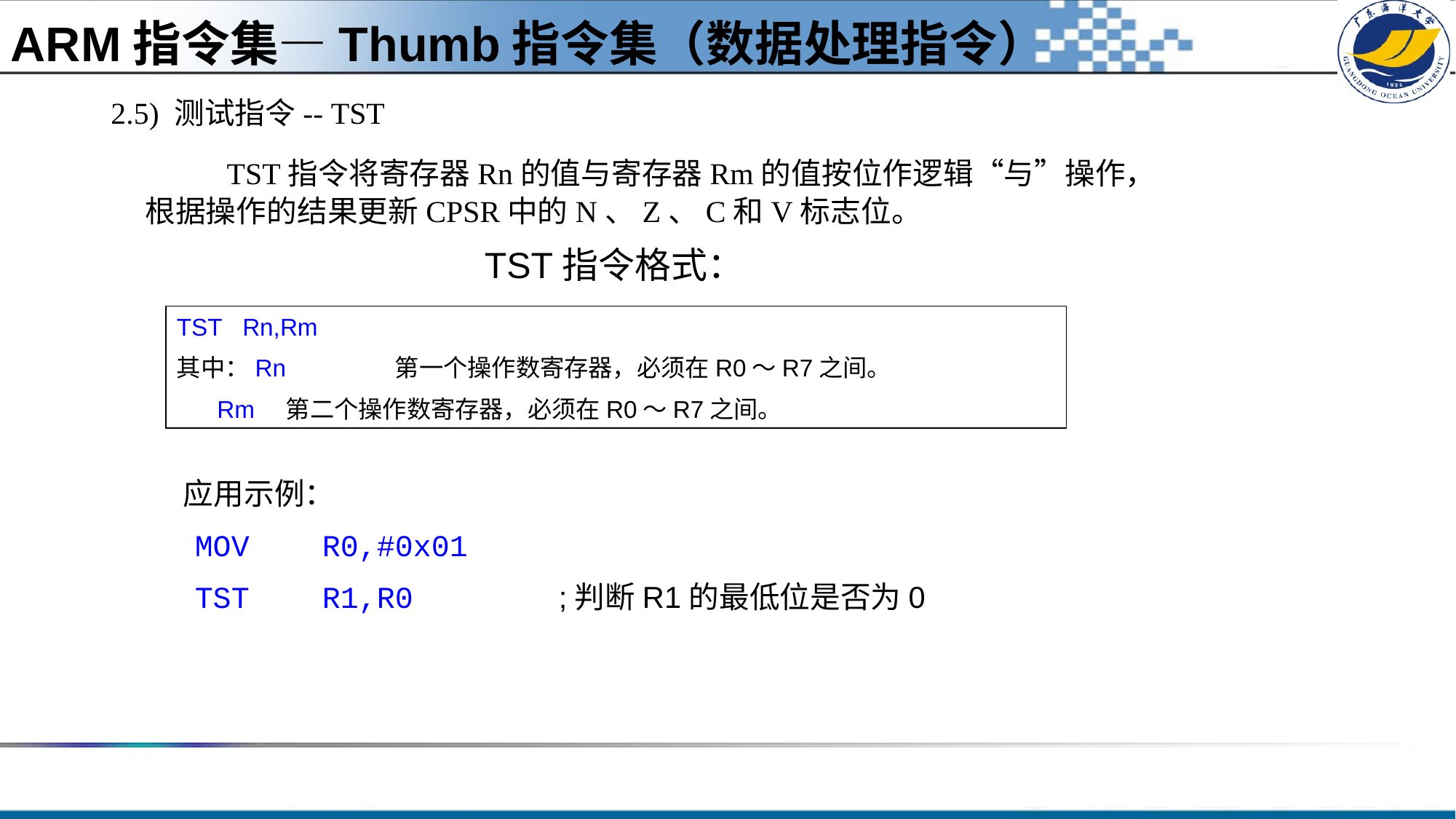

ARM指令集—Thumb指令集（数据处理指令）
2.5) 测试指令-- TST
        TST指令将寄存器Rn的值与寄存器Rm的值按位作逻辑“与”操作，根据操作的结果更新CPSR中的N、Z、C和V标志位。
TST指令格式：
TST   Rn,Rm
其中：Rn	第一个操作数寄存器，必须在R0～R7之间。
      Rm	第二个操作数寄存器，必须在R0～R7之间。
        应用示例：
    MOV    R0,#0x01
    TST    R1,R0 		;判断R1的最低位是否为0
155